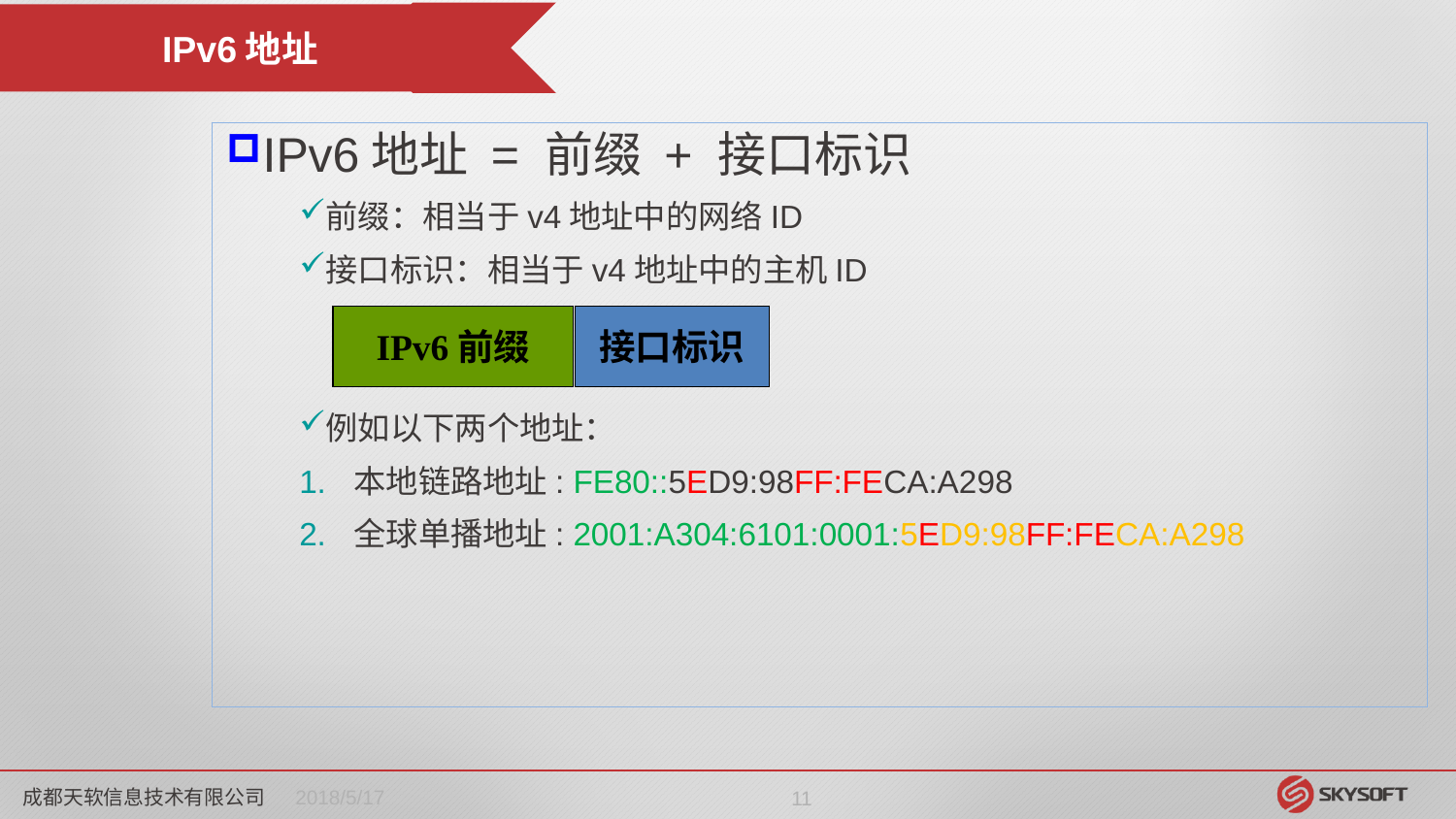

IPv6地址

IPv6地址 = 前缀 + 接口标识
前缀：相当于v4地址中的网络ID
接口标识：相当于v4地址中的主机ID

例如以下两个地址：
本地链路地址: FE80::5ED9:98FF:FECA:A298
全球单播地址: 2001:A304:6101:0001:5ED9:98FF:FECA:A298
IPv6前缀
前缀
接口标识
成都天软信息技术有限公司
2018/5/17
11